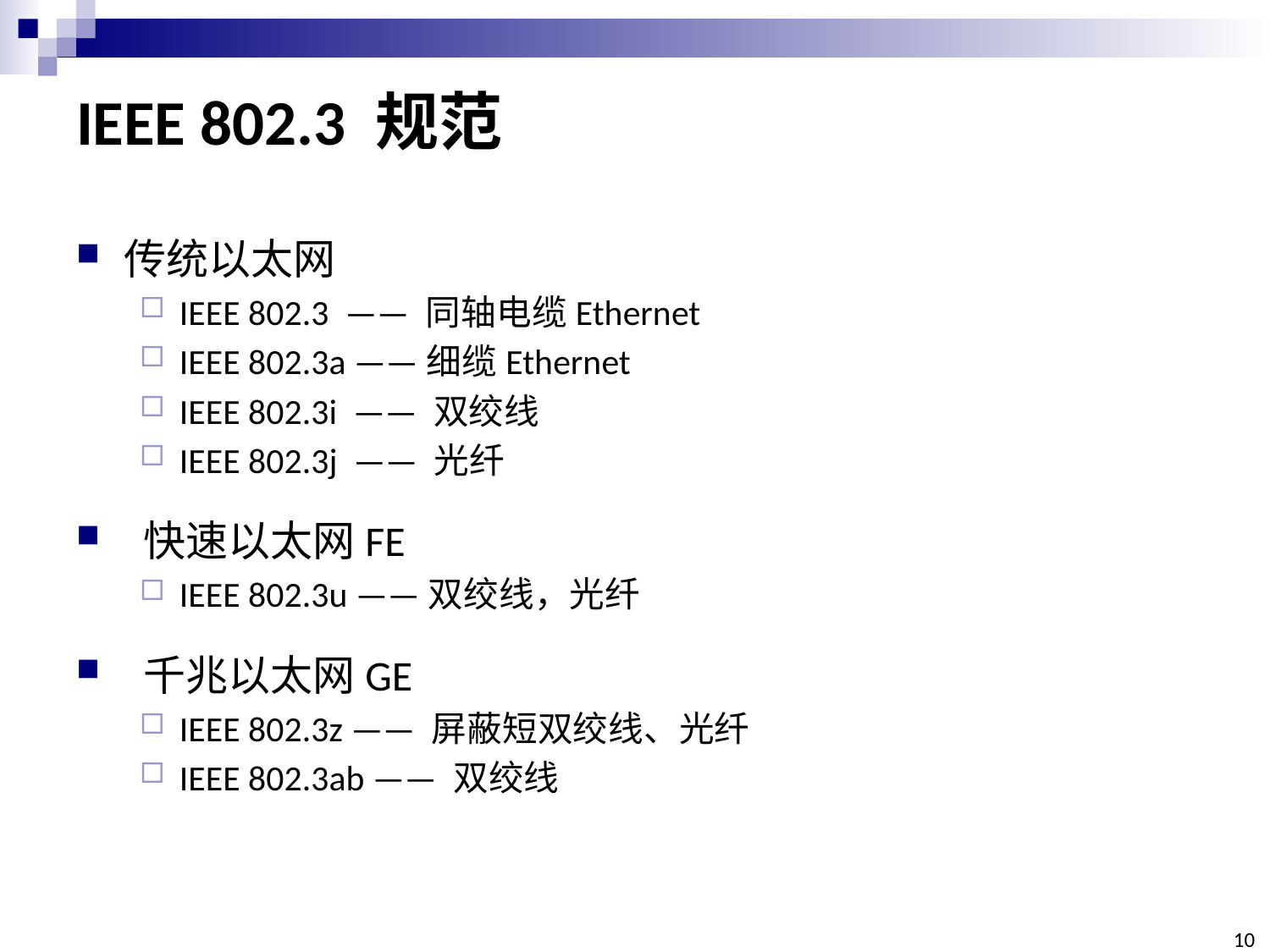

# IEEE 802.3 规范
传统以太网
IEEE 802.3  —— 同轴电缆Ethernet
IEEE 802.3a ——细缆Ethernet
IEEE 802.3i  —— 双绞线
IEEE 802.3j  —— 光纤
 快速以太网FE
IEEE 802.3u ——双绞线，光纤
 千兆以太网GE
IEEE 802.3z —— 屏蔽短双绞线、光纤
IEEE 802.3ab —— 双绞线
10